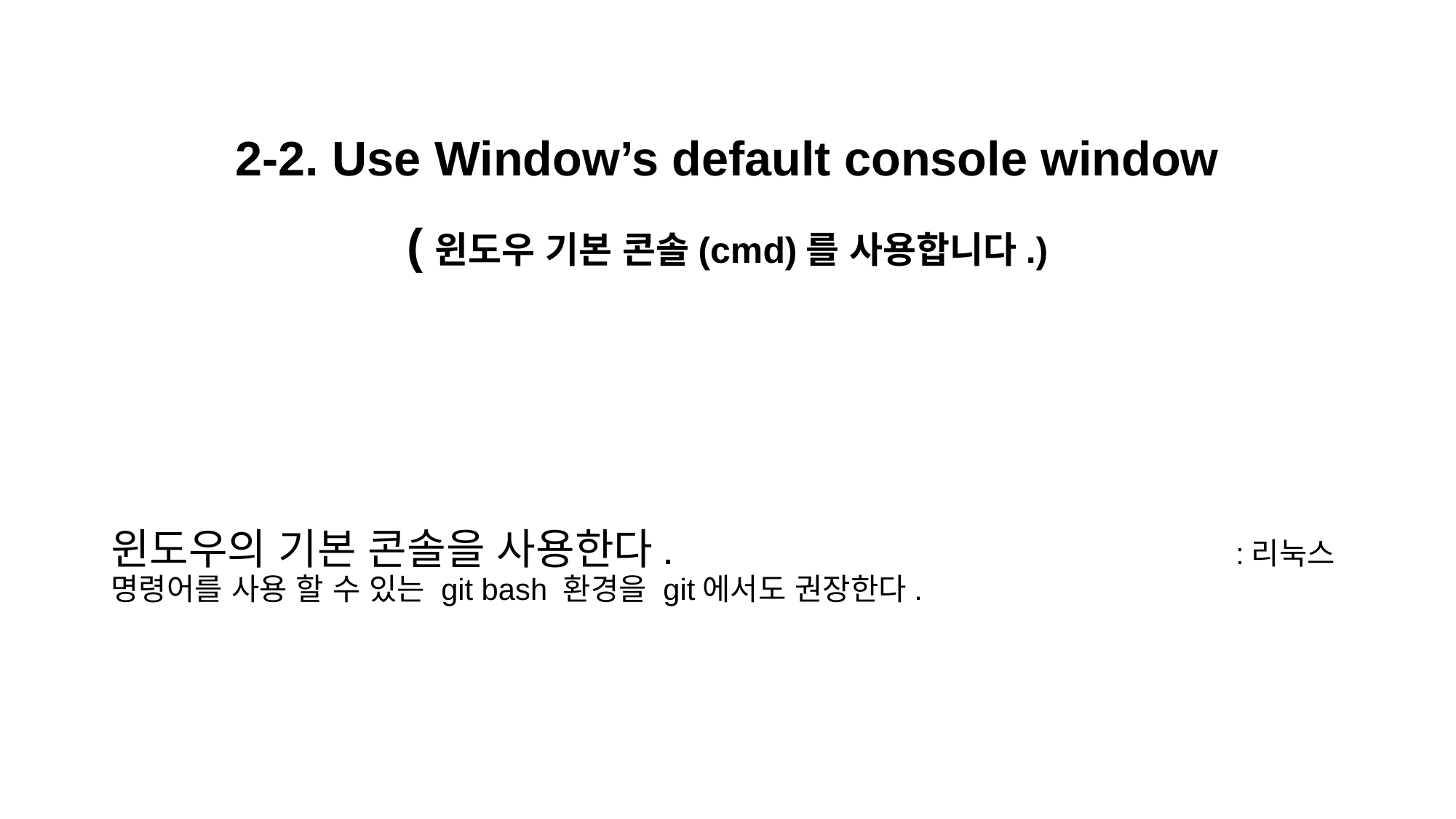

# 2-2. Use Window’s default console window (윈도우 기본 콘솔(cmd)를 사용합니다.)
윈도우의 기본 콘솔을 사용한다.				         	    :리눅스 명령어를 사용 할 수 있는 git bash 환경을 git에서도 권장한다.